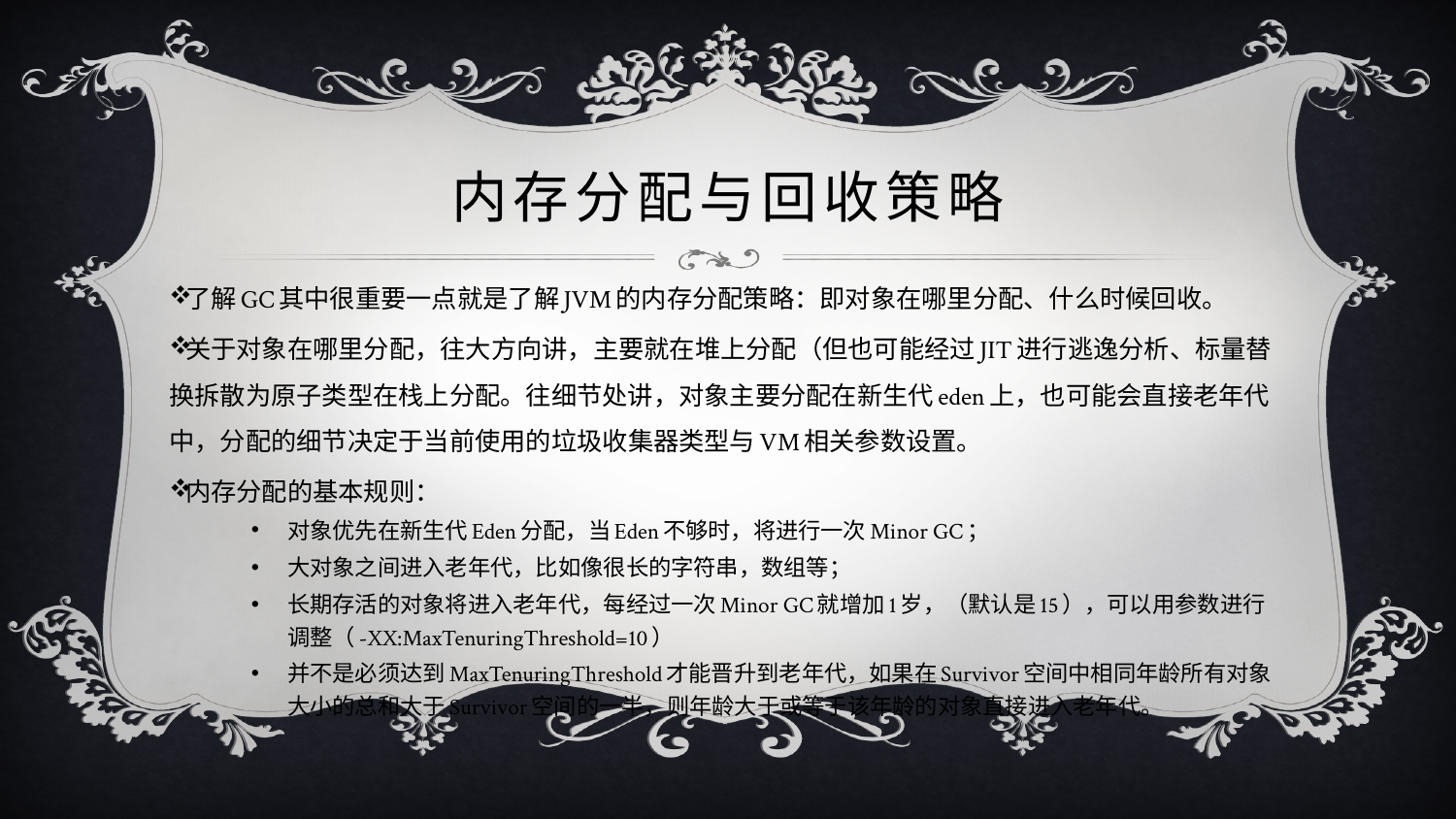

# 内存分配与回收策略
了解GC其中很重要一点就是了解JVM的内存分配策略：即对象在哪里分配、什么时候回收。
关于对象在哪里分配，往大方向讲，主要就在堆上分配（但也可能经过JIT进行逃逸分析、标量替换拆散为原子类型在栈上分配。往细节处讲，对象主要分配在新生代eden上，也可能会直接老年代中，分配的细节决定于当前使用的垃圾收集器类型与VM相关参数设置。
内存分配的基本规则：
对象优先在新生代Eden分配，当Eden不够时，将进行一次Minor GC；
大对象之间进入老年代，比如像很长的字符串，数组等；
长期存活的对象将进入老年代，每经过一次Minor GC就增加1岁，（默认是15），可以用参数进行调整（-XX:MaxTenuringThreshold=10）
并不是必须达到MaxTenuringThreshold才能晋升到老年代，如果在Survivor空间中相同年龄所有对象大小的总和大于Survivor空间的一半，则年龄大于或等于该年龄的对象直接进入老年代。